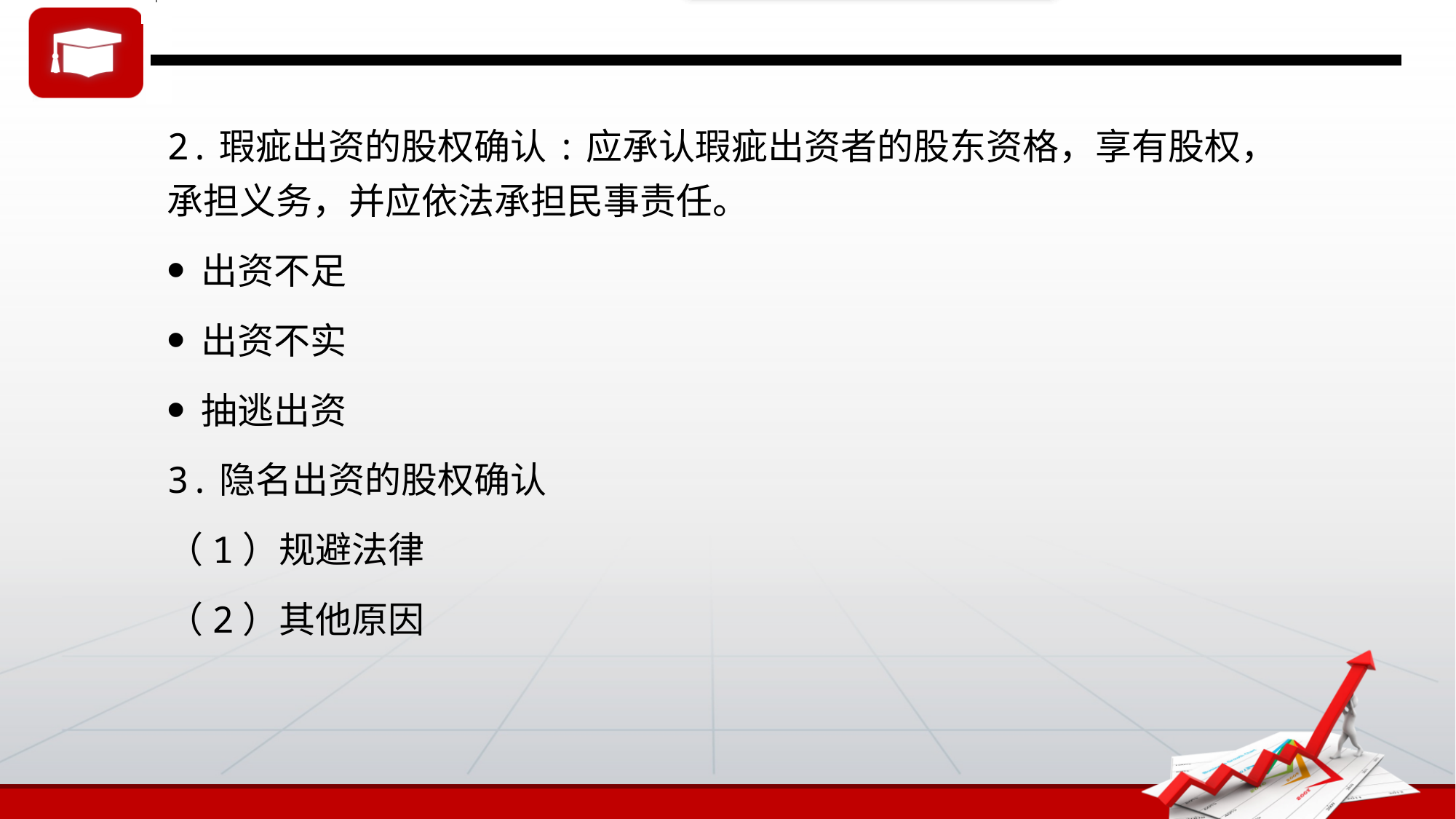

2.瑕疵出资的股权确认:应承认瑕疵出资者的股东资格，享有股权，承担义务，并应依法承担民事责任。
出资不足
出资不实
抽逃出资
3.隐名出资的股权确认
（1）规避法律
（2）其他原因